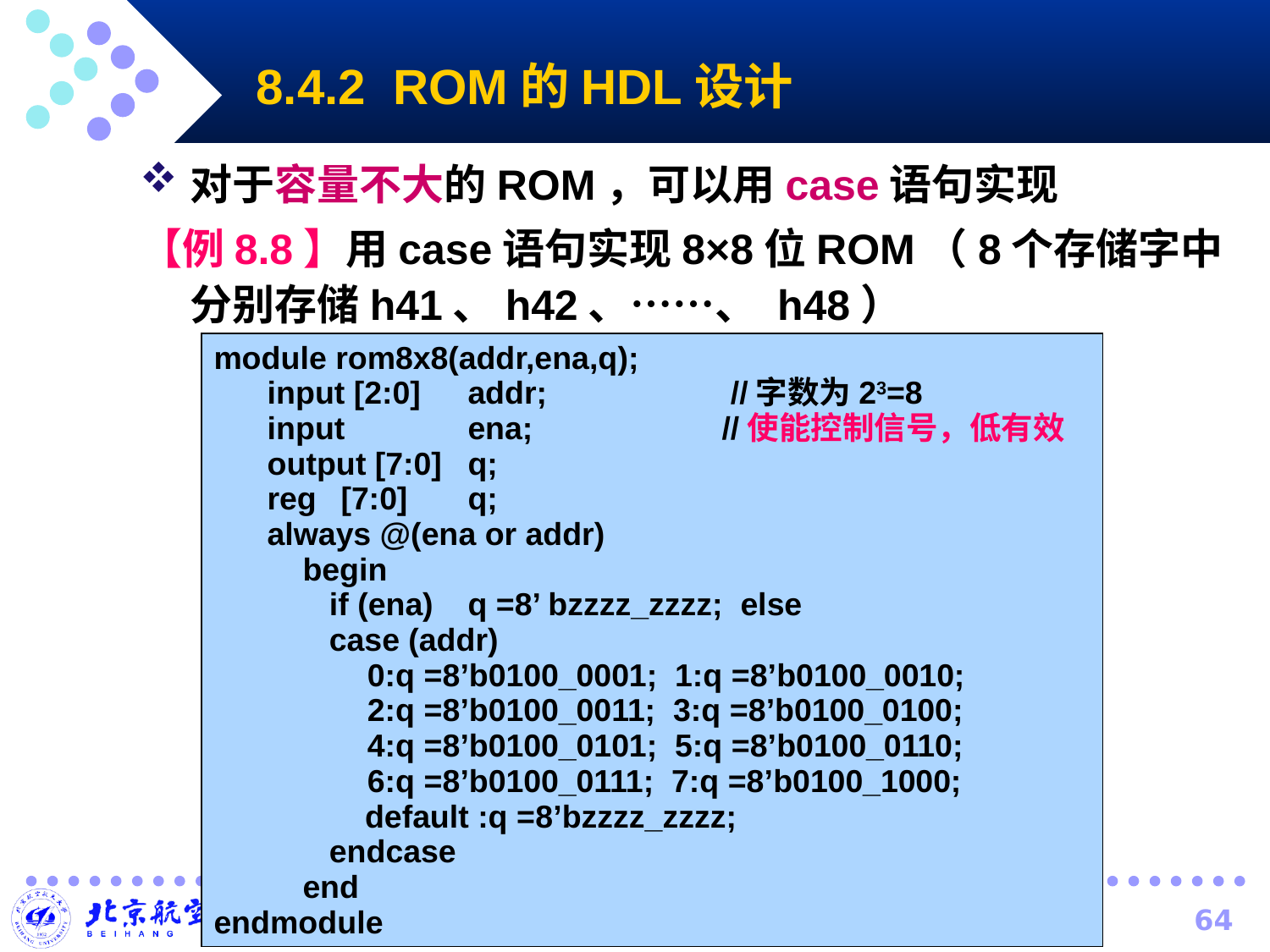

# 8.4.2  ROM的HDL设计
对于容量不大的ROM，可以用case语句实现
【例8.8】用case语句实现8×8位ROM（8个存储字中分别存储h41、h42、……、 h48）
module rom8x8(addr,ena,q);
      input [2:0] 	addr;		 //字数为23=8
      input 	ena;		//使能控制信号，低有效
      output [7:0] 	q;
      reg  	[7:0] 	q;
      always @(ena or addr)
          begin
             if (ena)	q =8’ bzzzz_zzzz;  else
             case (addr)
      	   0:q =8’b0100_0001;  1:q =8’b0100_0010;
	   2:q =8’b0100_0011;  3:q =8’b0100_0100;
	   4:q =8’b0100_0101;  5:q =8’b0100_0110;
	   6:q =8’b0100_0111;  7:q =8’b0100_1000;
                 default :q =8’bzzzz_zzzz;
             endcase
          end
endmodule
64